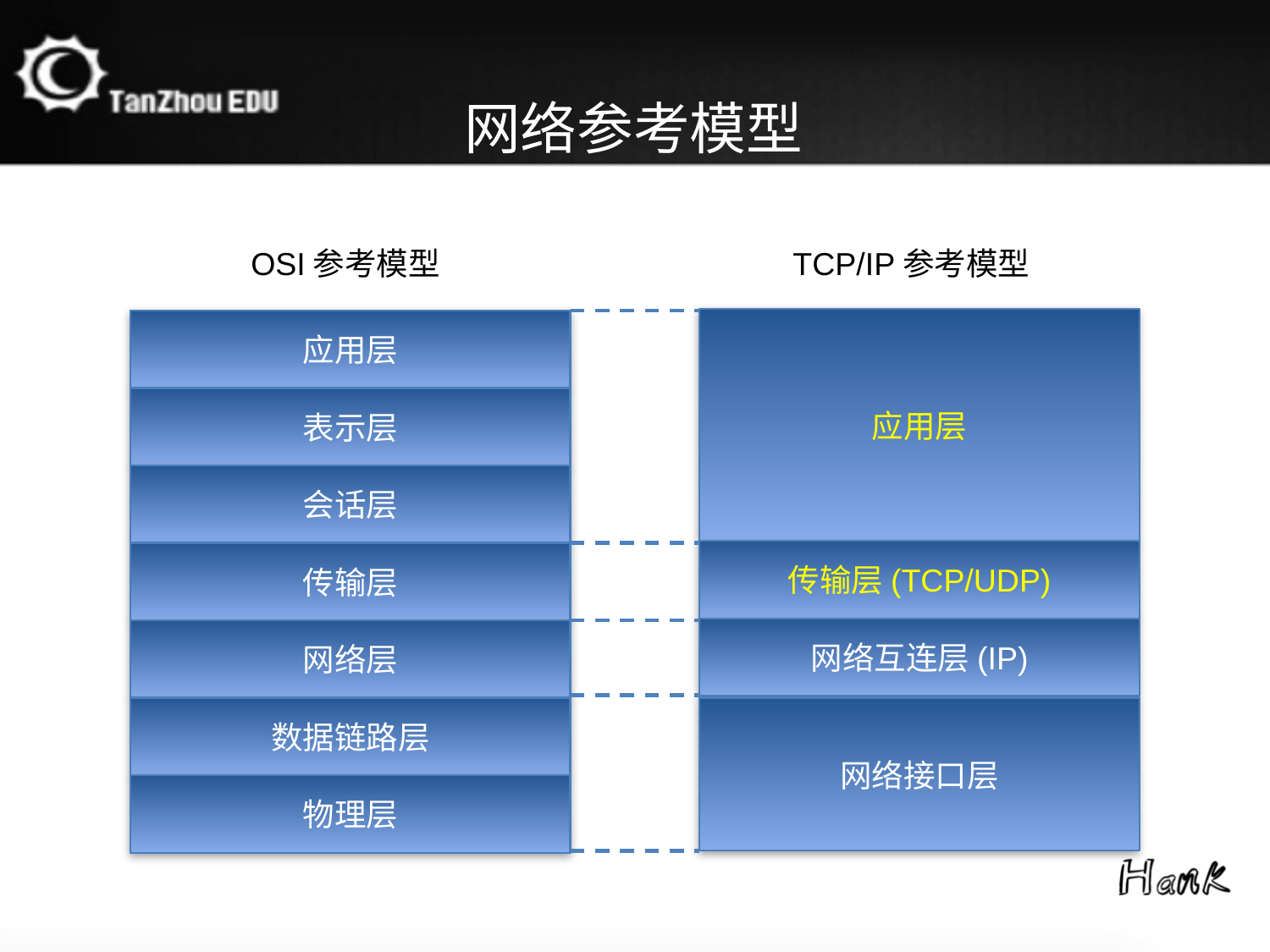

网络参考模型
OSI参考模型
TCP/IP参考模型
应用层
传输层(TCP/UDP)
网络互连层(IP)
网络接口层
应用层
表示层
会话层
传输层
网络层
数据链路层
物理层